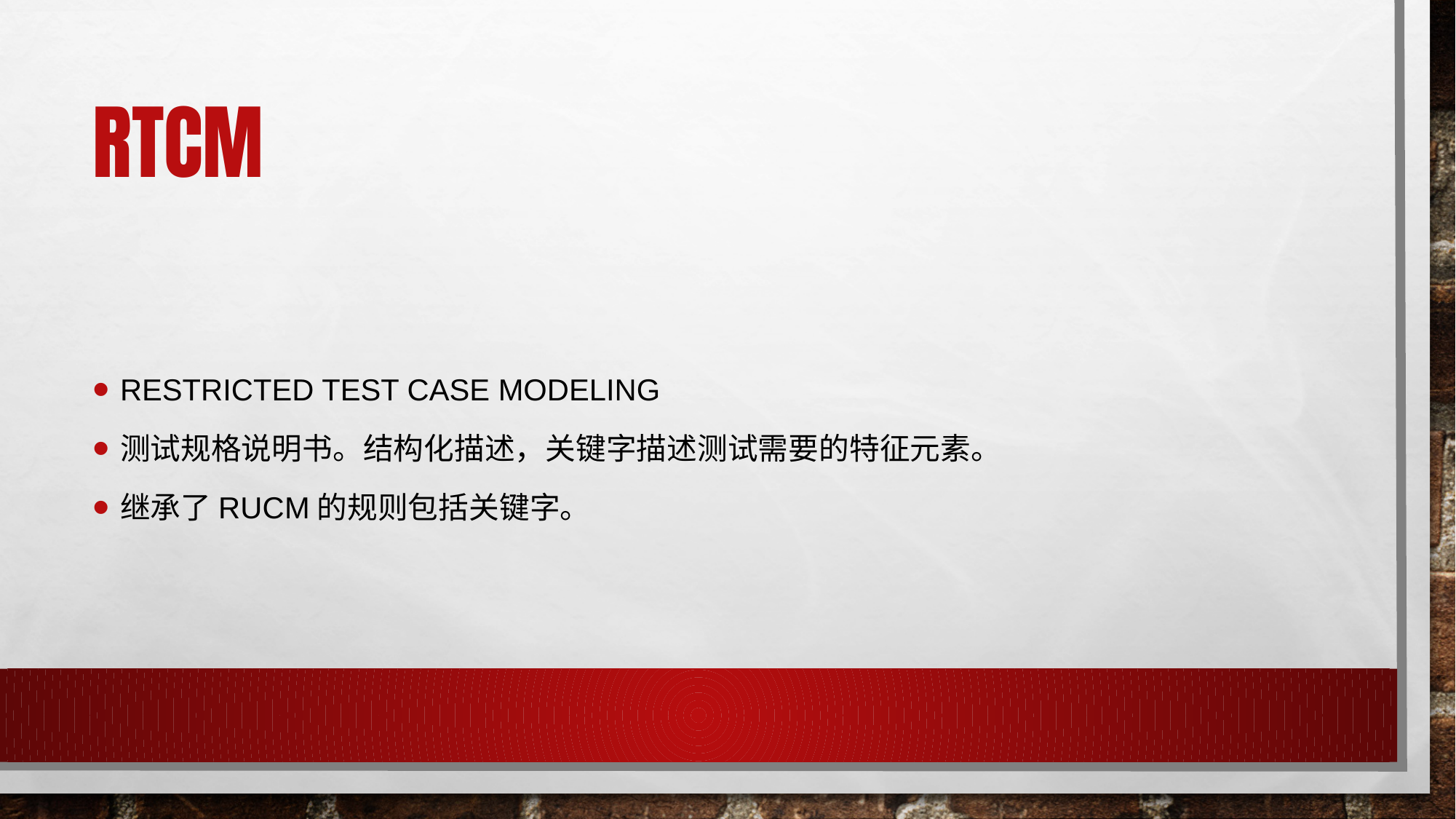

# RTCM
Restricted test case modeling
测试规格说明书。结构化描述，关键字描述测试需要的特征元素。
继承了RUCM的规则包括关键字。